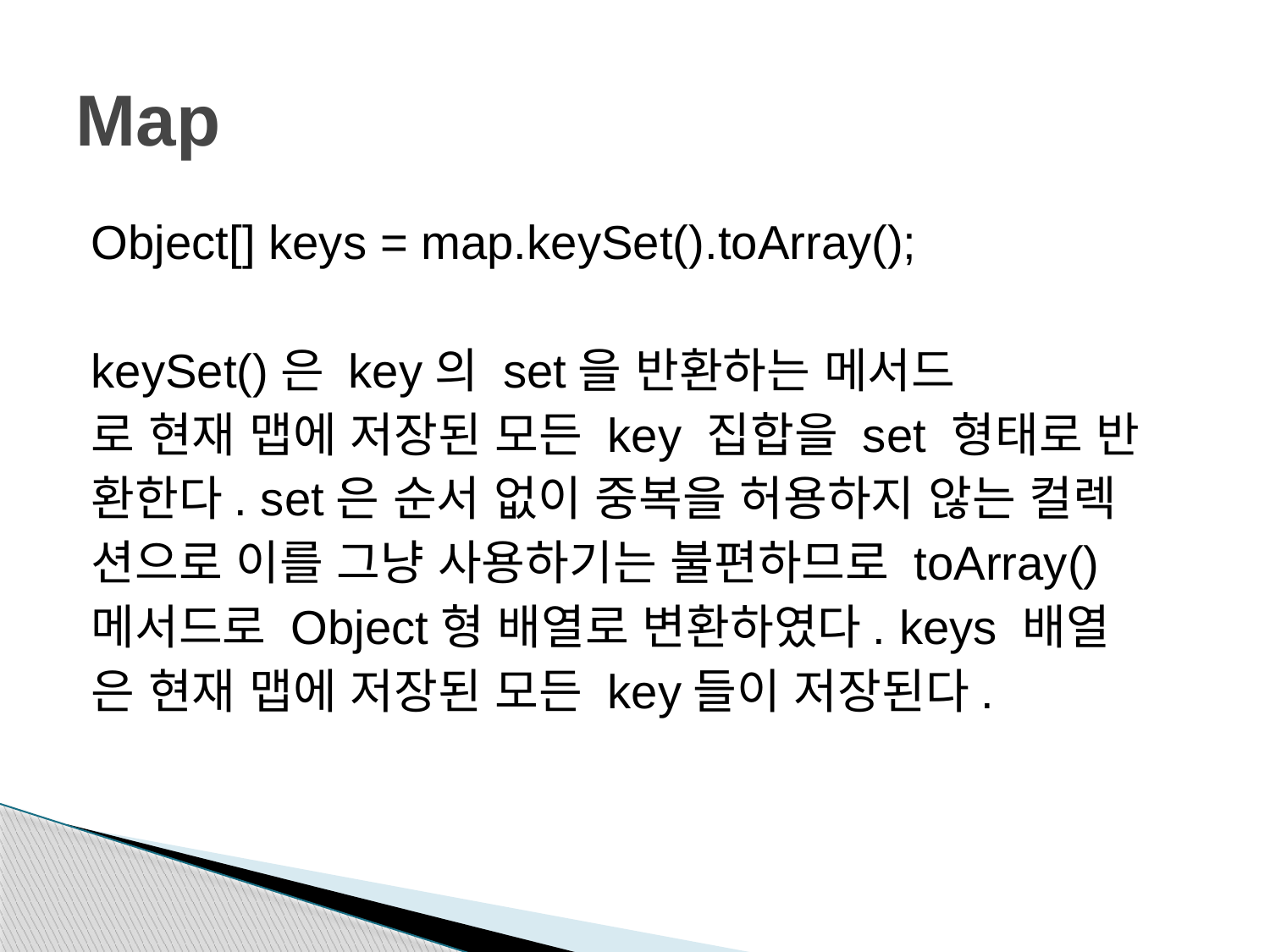

# Map
Object[] keys = map.keySet().toArray();

keySet()은 key의 set을 반환하는 메서드
로 현재 맵에 저장된 모든 key 집합을 set 형태로 반
환한다. set은 순서 없이 중복을 허용하지 않는 컬렉
션으로 이를 그냥 사용하기는 불편하므로 toArray()
메서드로 Object형 배열로 변환하였다. keys 배열
은 현재 맵에 저장된 모든 key들이 저장된다.